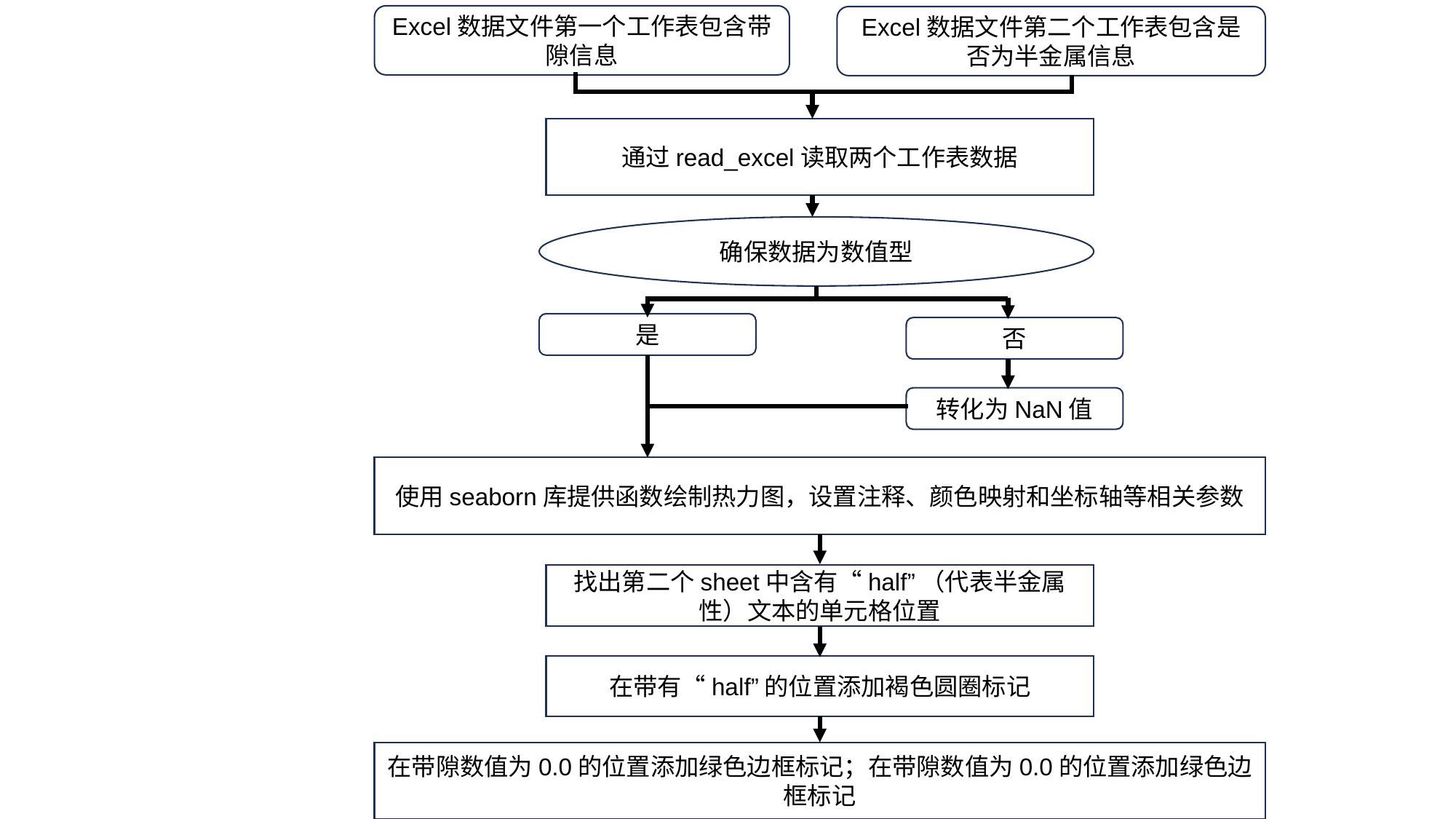

Excel数据文件第一个工作表包含带隙信息
Excel数据文件第二个工作表包含是否为半金属信息
通过read_excel读取两个工作表数据
确保数据为数值型
是
否
转化为NaN值
使用seaborn库提供函数绘制热力图，设置注释、颜色映射和坐标轴等相关参数
找出第二个sheet中含有“half”（代表半金属性）文本的单元格位置
在带有“half”的位置添加褐色圆圈标记

在带隙数值为0.0的位置添加绿色边框标记；在带隙数值为0.0的位置添加绿色边框标记